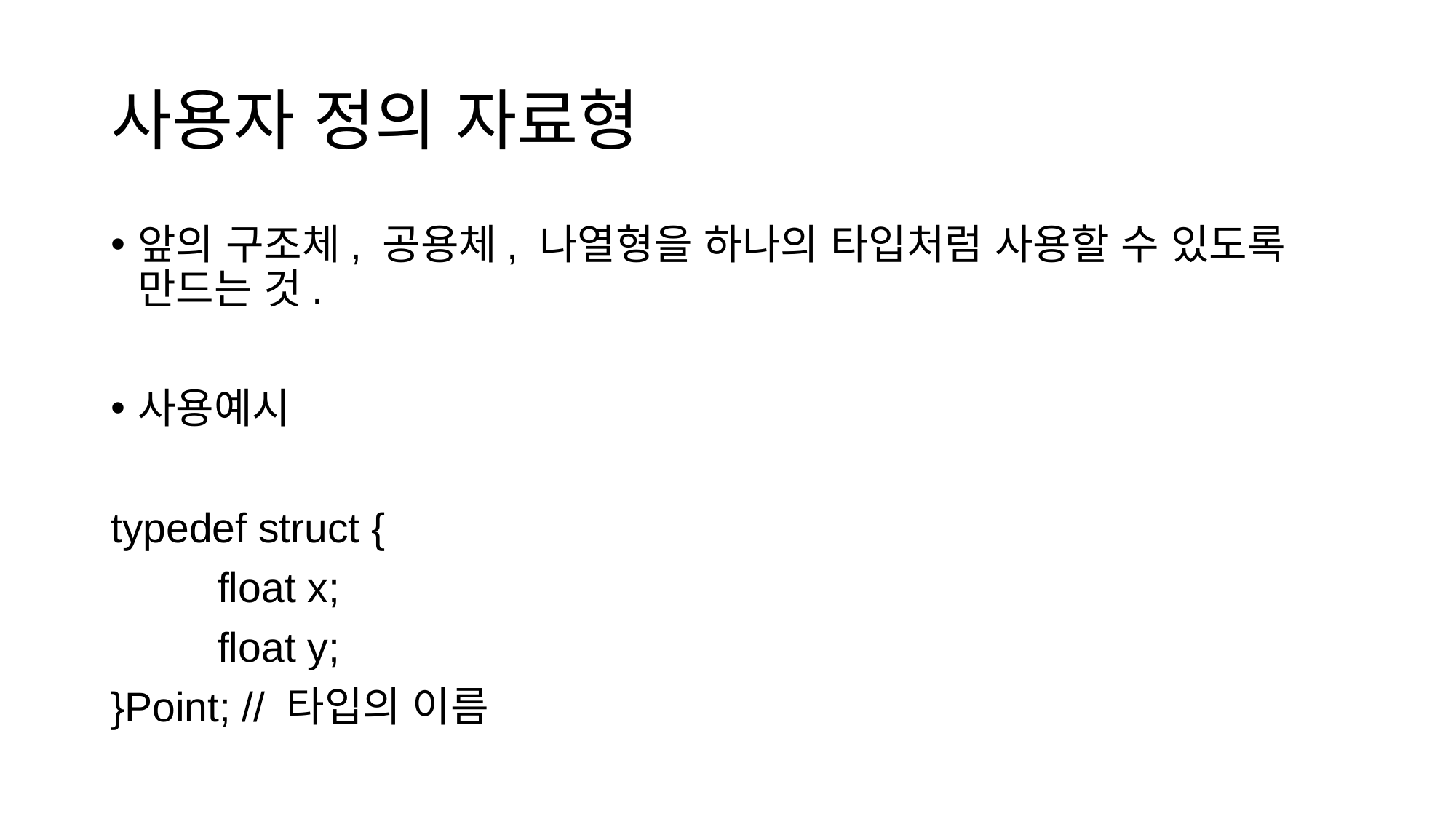

# 사용자 정의 자료형
앞의 구조체, 공용체, 나열형을 하나의 타입처럼 사용할 수 있도록 만드는 것.

사용예시

typedef struct {
	float x;
	float y;
}Point; // 타입의 이름